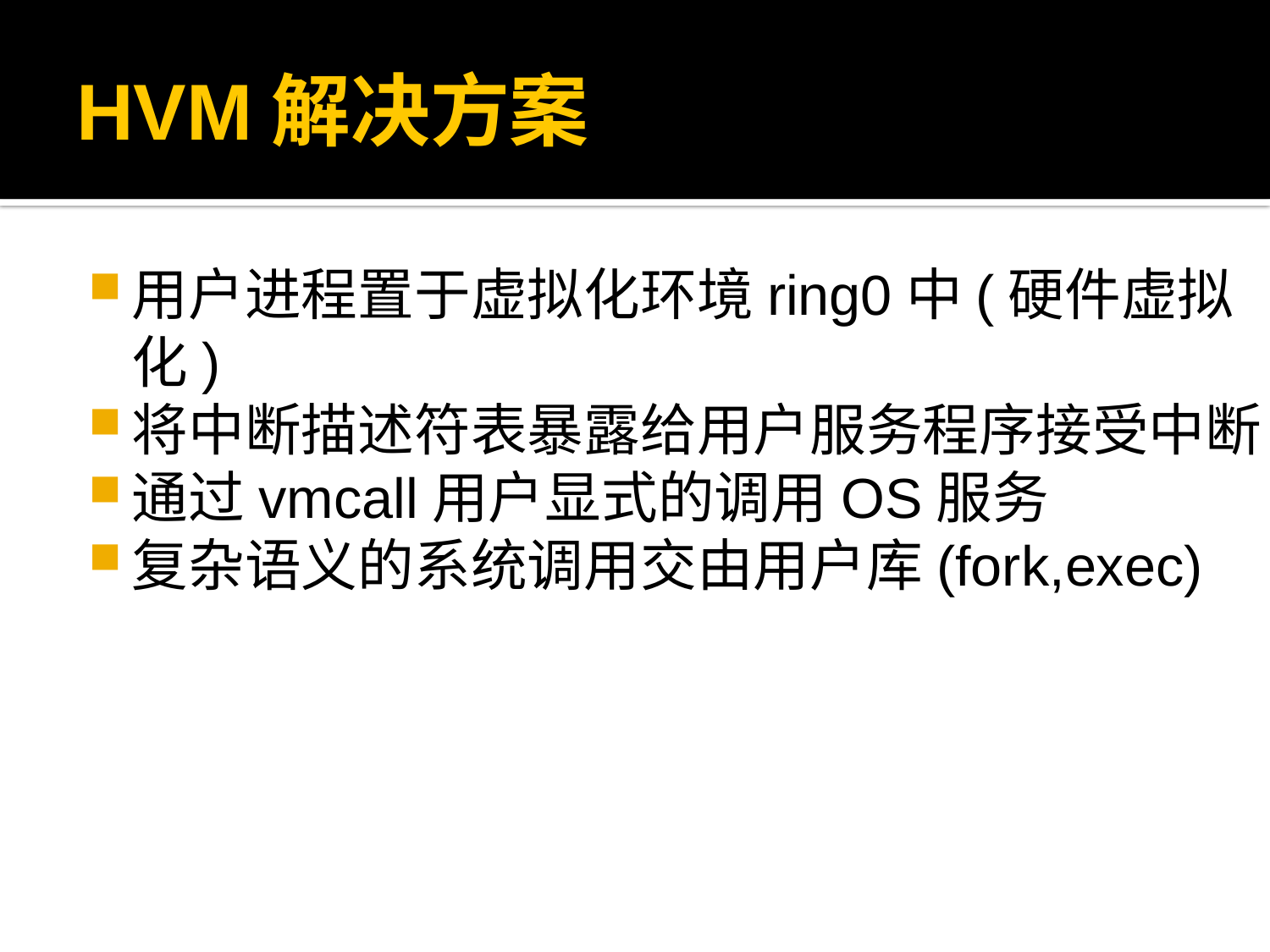

# HVM解决方案
用户进程置于虚拟化环境ring0中(硬件虚拟化)
将中断描述符表暴露给用户服务程序接受中断
通过vmcall用户显式的调用OS服务
复杂语义的系统调用交由用户库(fork,exec)